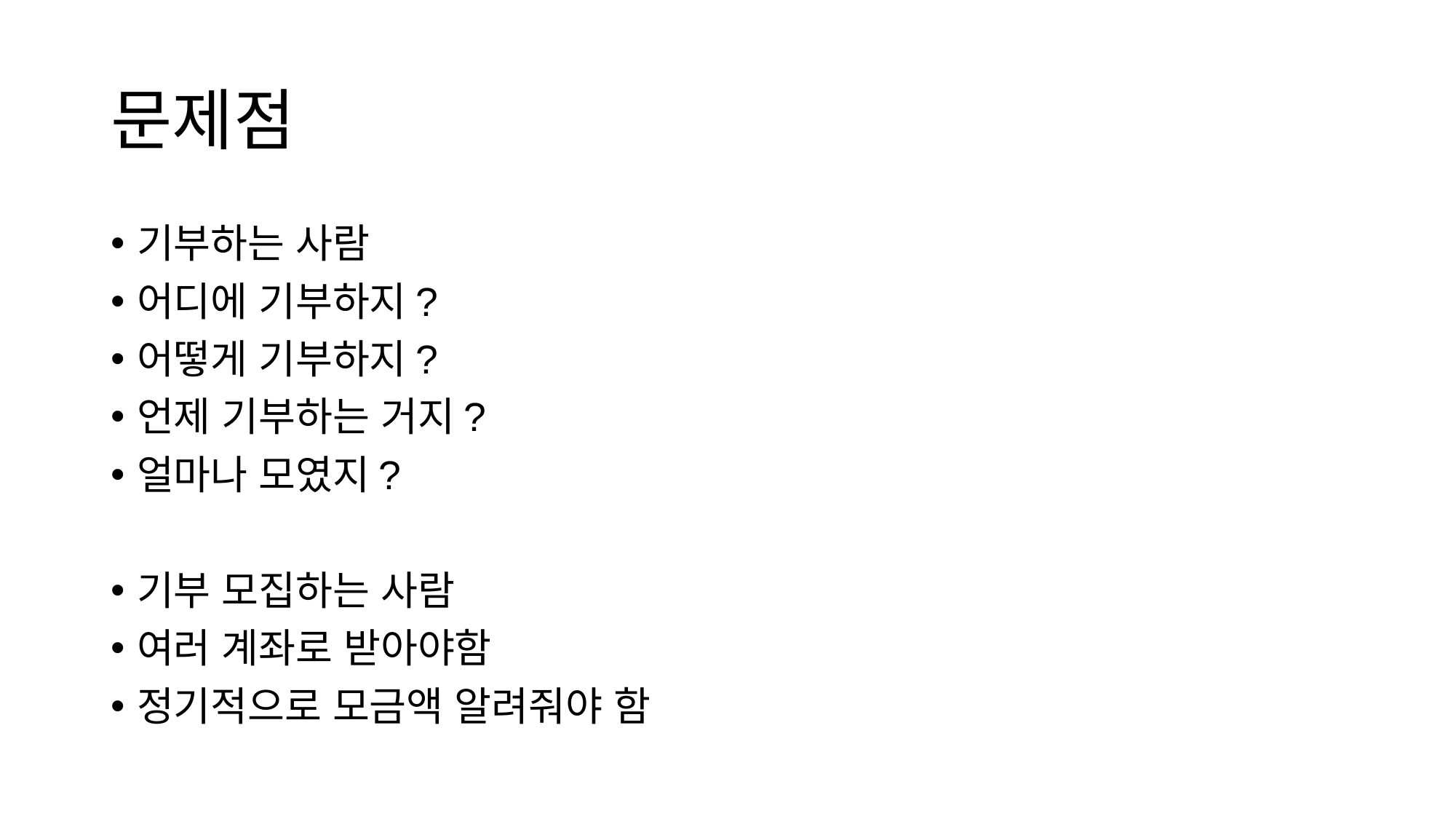

# 문제점
기부하는 사람
어디에 기부하지?
어떻게 기부하지?
언제 기부하는 거지?
얼마나 모였지?

기부 모집하는 사람
여러 계좌로 받아야함
정기적으로 모금액 알려줘야 함